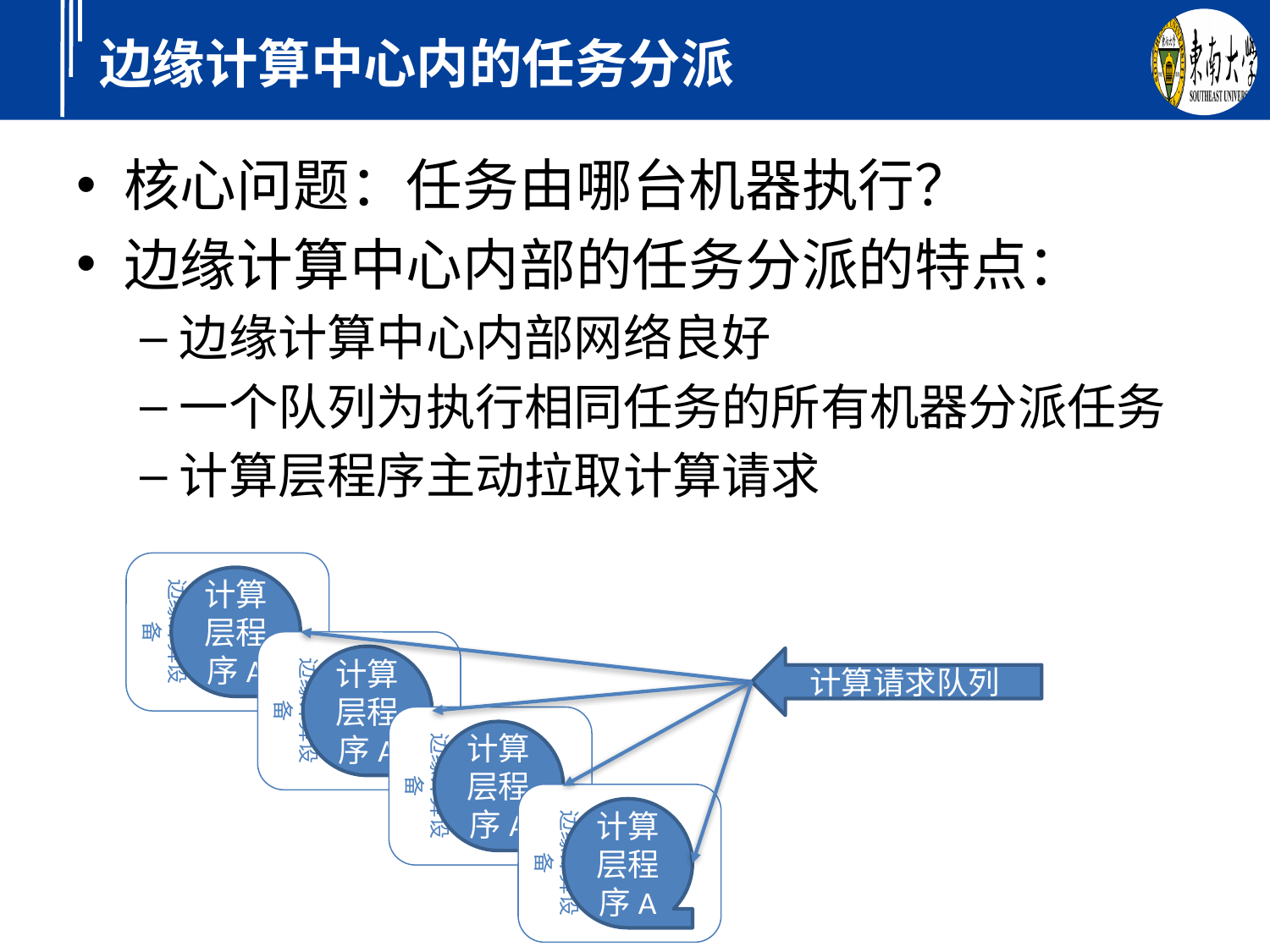

# 边缘计算中心内的任务分派
核心问题：任务由哪台机器执行？
边缘计算中心内部的任务分派的特点：
边缘计算中心内部网络良好
一个队列为执行相同任务的所有机器分派任务
计算层程序主动拉取计算请求
边缘计算设备
计算层程序A
边缘计算设备
计算层程序A
计算请求队列
边缘计算设备
计算层程序A
边缘计算设备
计算层程序A